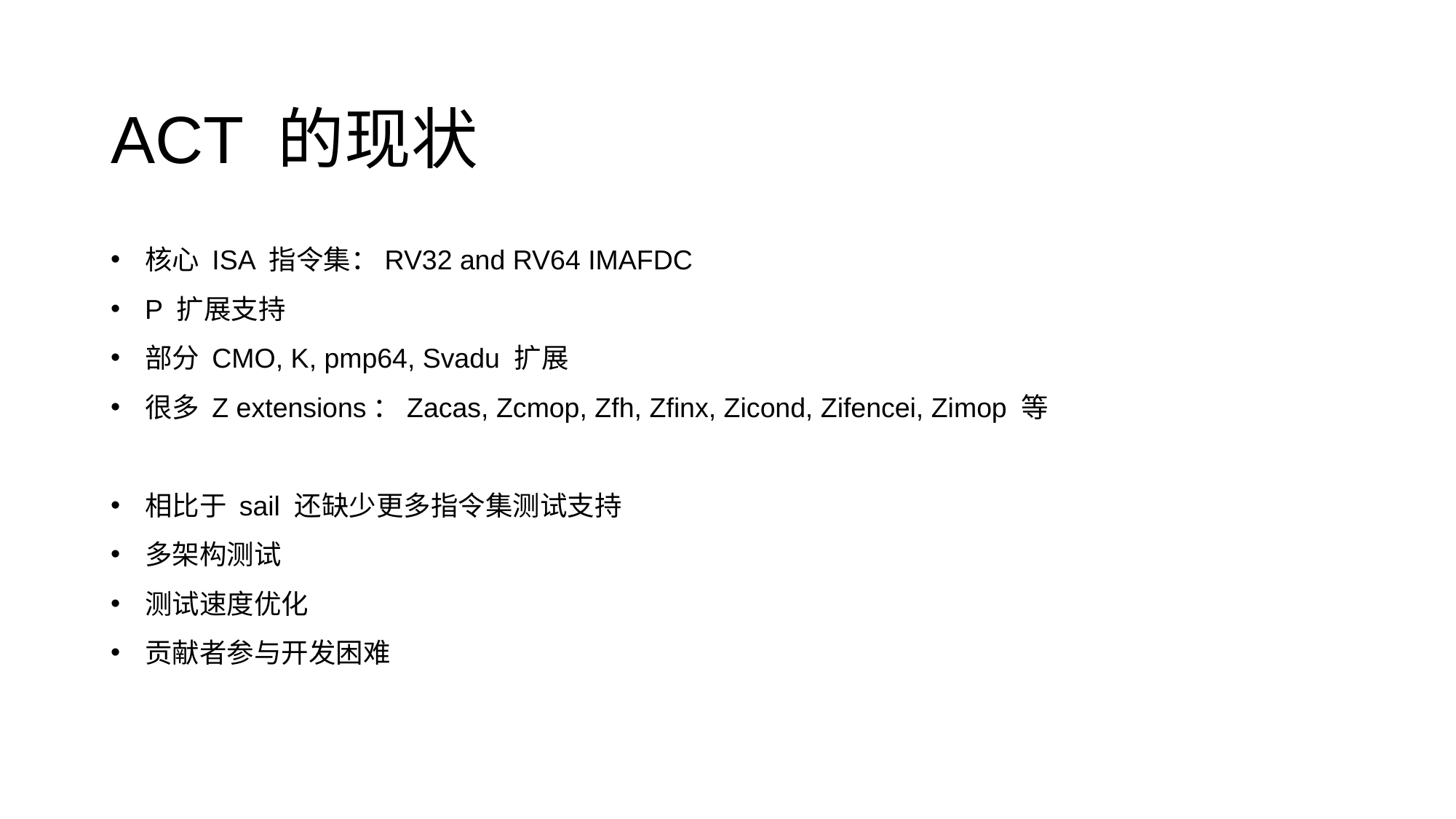

# ACT 的现状
核心 ISA 指令集：RV32 and RV64 IMAFDC
P 扩展支持
部分 CMO, K, pmp64, Svadu 扩展
很多 Z extensions：Zacas, Zcmop, Zfh, Zfinx, Zicond, Zifencei, Zimop 等

相比于 sail 还缺少更多指令集测试支持
多架构测试
测试速度优化
贡献者参与开发困难